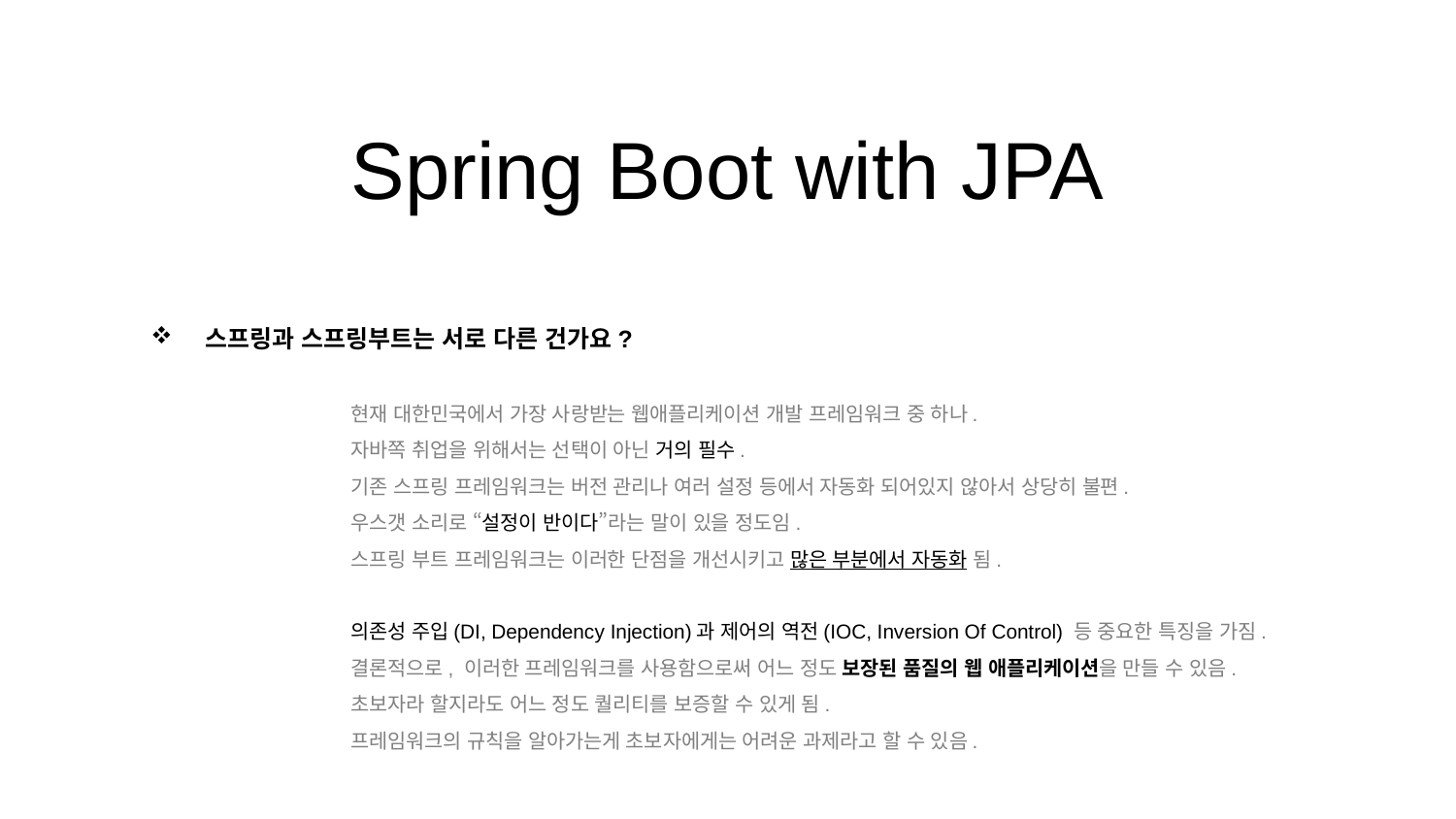

Spring Boot with JPA
스프링과 스프링부트는 서로 다른 건가요?
	현재 대한민국에서 가장 사랑받는 웹애플리케이션 개발 프레임워크 중 하나.
	자바쪽 취업을 위해서는 선택이 아닌 거의 필수.
	기존 스프링 프레임워크는 버전 관리나 여러 설정 등에서 자동화 되어있지 않아서 상당히 불편.
	우스갯 소리로 “설정이 반이다”라는 말이 있을 정도임.
	스프링 부트 프레임워크는 이러한 단점을 개선시키고 많은 부분에서 자동화 됨.
	의존성 주입(DI, Dependency Injection)과 제어의 역전(IOC, Inversion Of Control) 등 중요한 특징을 가짐.
	결론적으로, 이러한 프레임워크를 사용함으로써 어느 정도 보장된 품질의 웹 애플리케이션을 만들 수 있음.
	초보자라 할지라도 어느 정도 퀄리티를 보증할 수 있게 됨.
	프레임워크의 규칙을 알아가는게 초보자에게는 어려운 과제라고 할 수 있음.